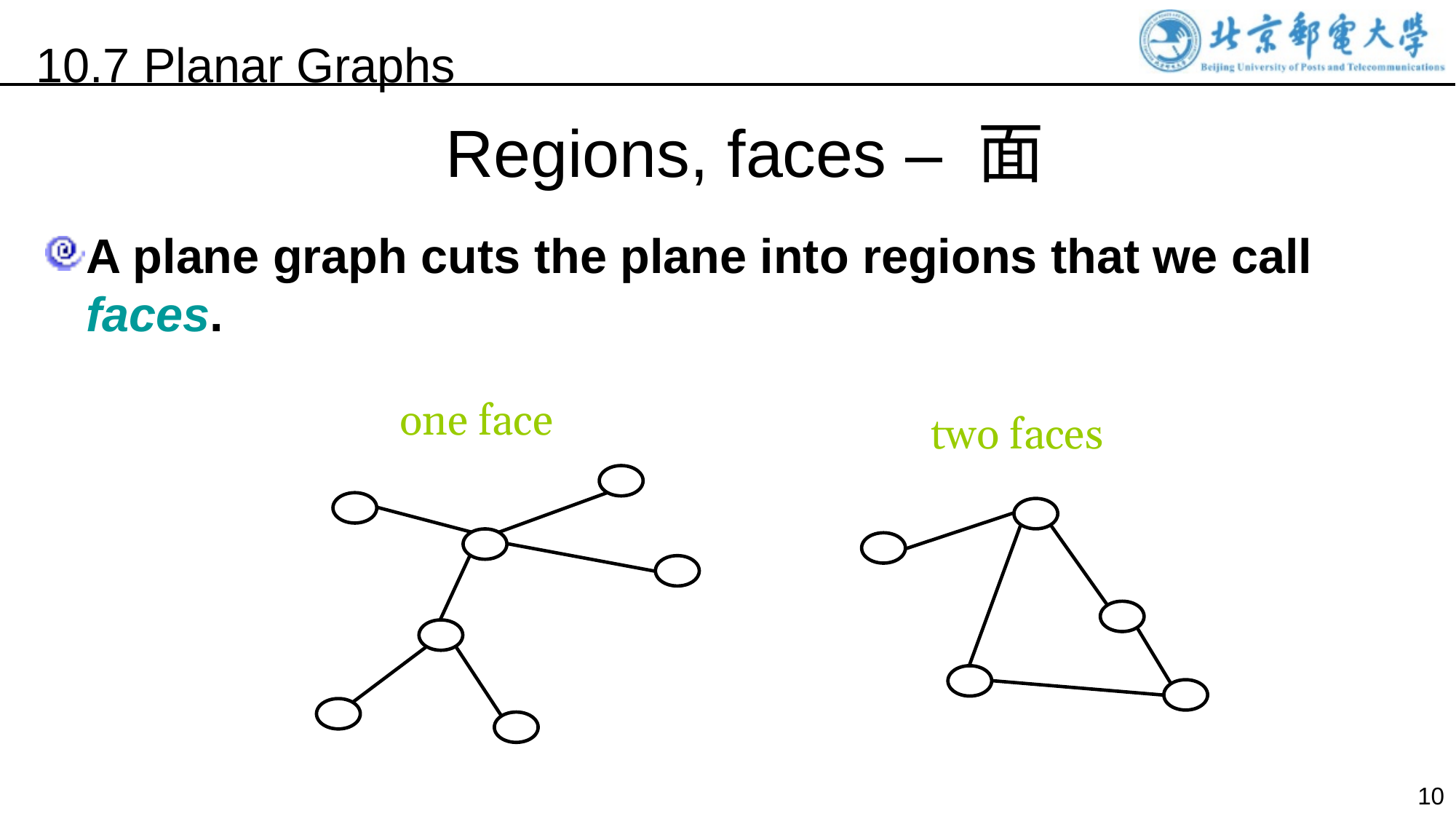

10.7 Planar Graphs
Regions, faces – 面
A plane graph cuts the plane into regions that we call faces.
one face

two faces